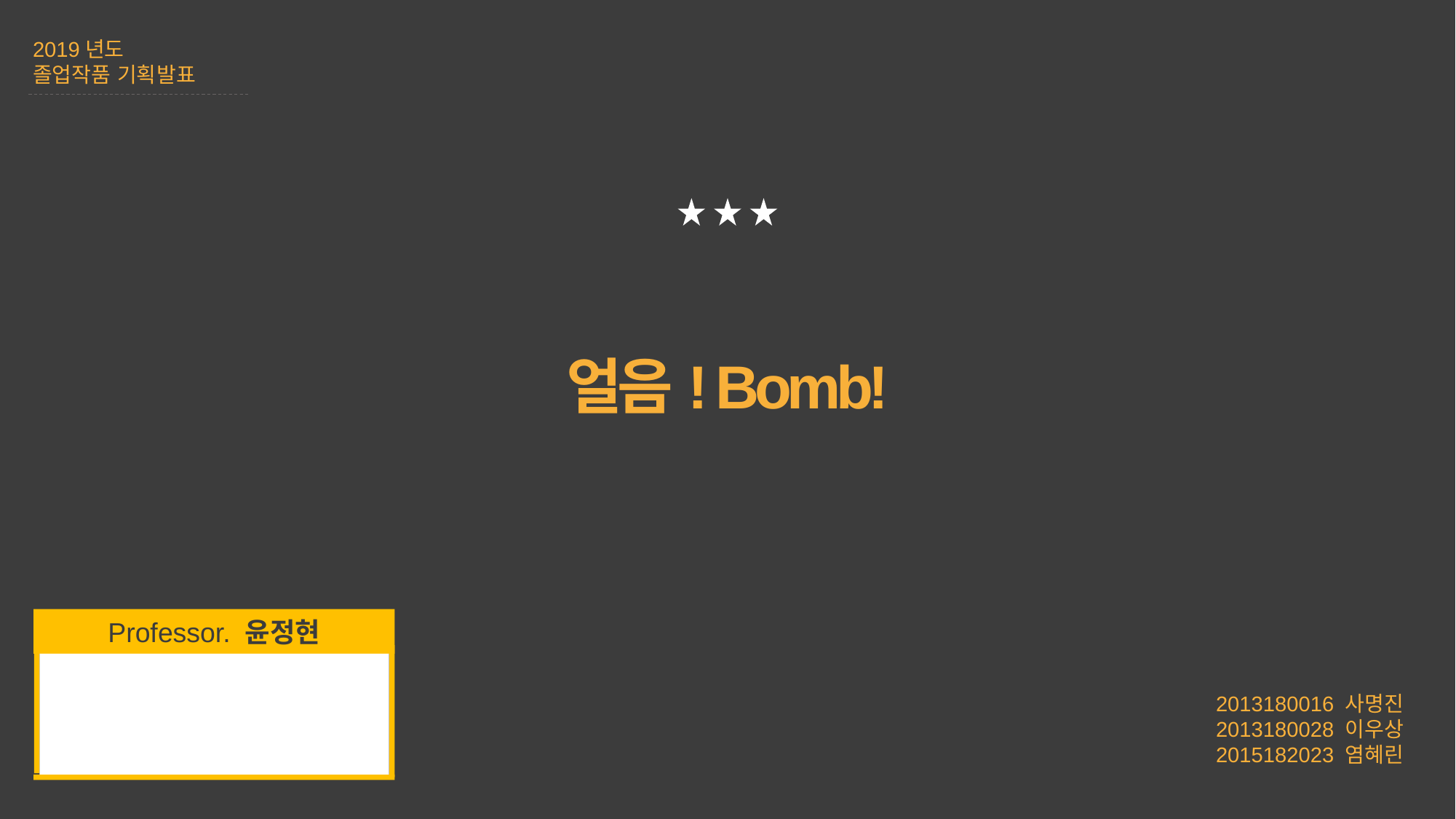

2019년도
졸업작품 기획발표

얼음! Bomb!
Professor. 윤정현
XXX팀 AAA BBB CCC DDD

2013180016 사명진
2013180028 이우상
2015182023 염혜린